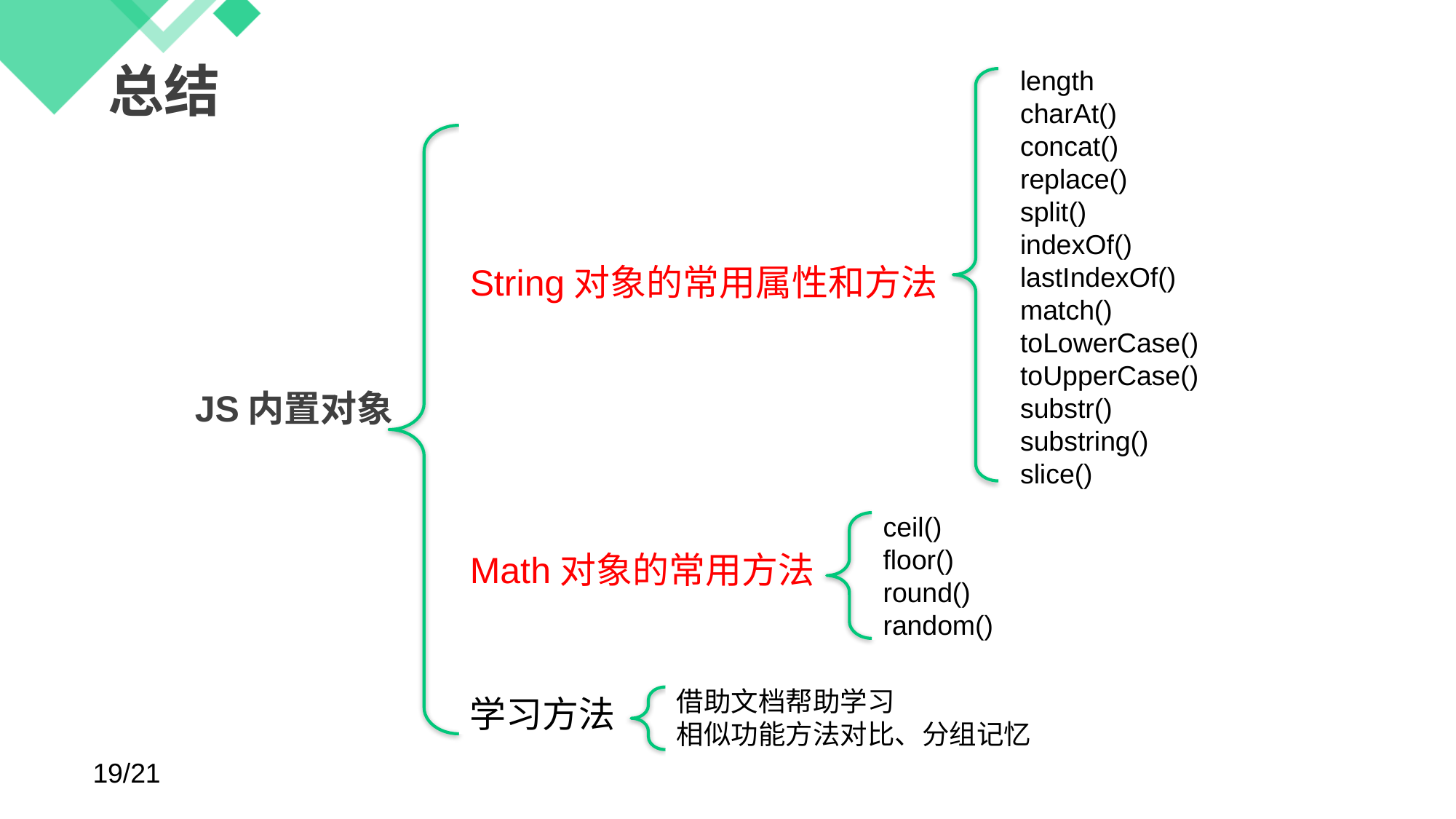

# 总结
length
charAt()
concat()
replace()
split()
indexOf()
lastIndexOf()
match()
toLowerCase()
toUpperCase()
substr()
substring()
slice()

String对象的常用属性和方法

Math对象的常用方法

学习方法

JS内置对象
ceil()
floor()
round()
random()

借助文档帮助学习
相似功能方法对比、分组记忆